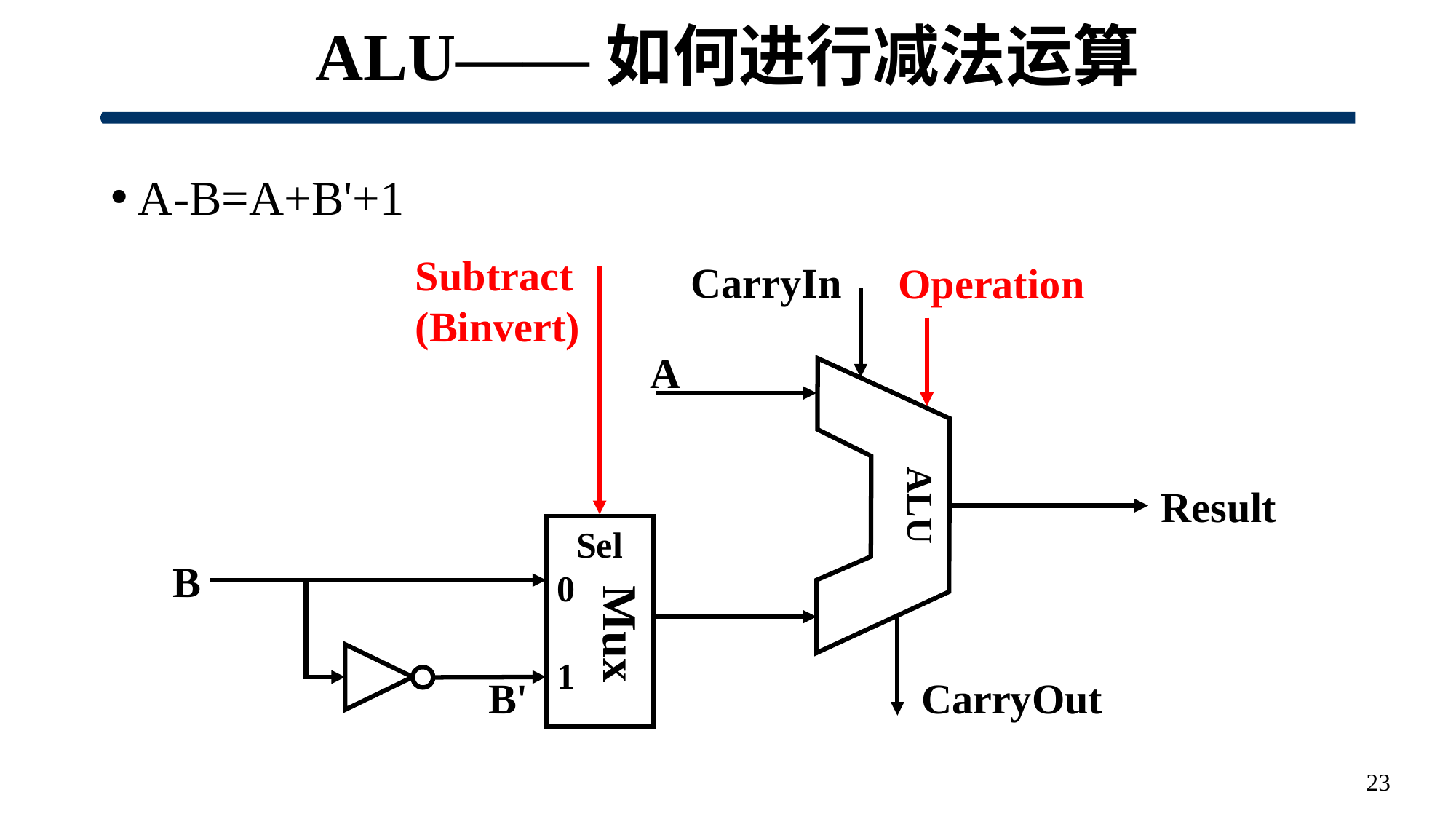

# ALU——如何进行减法运算
A-B=A+B'+1
Subtract
(Binvert)
CarryIn
Operation
A
ALU
Result
Sel
0

1
Mux
B

B'
CarryOut
23